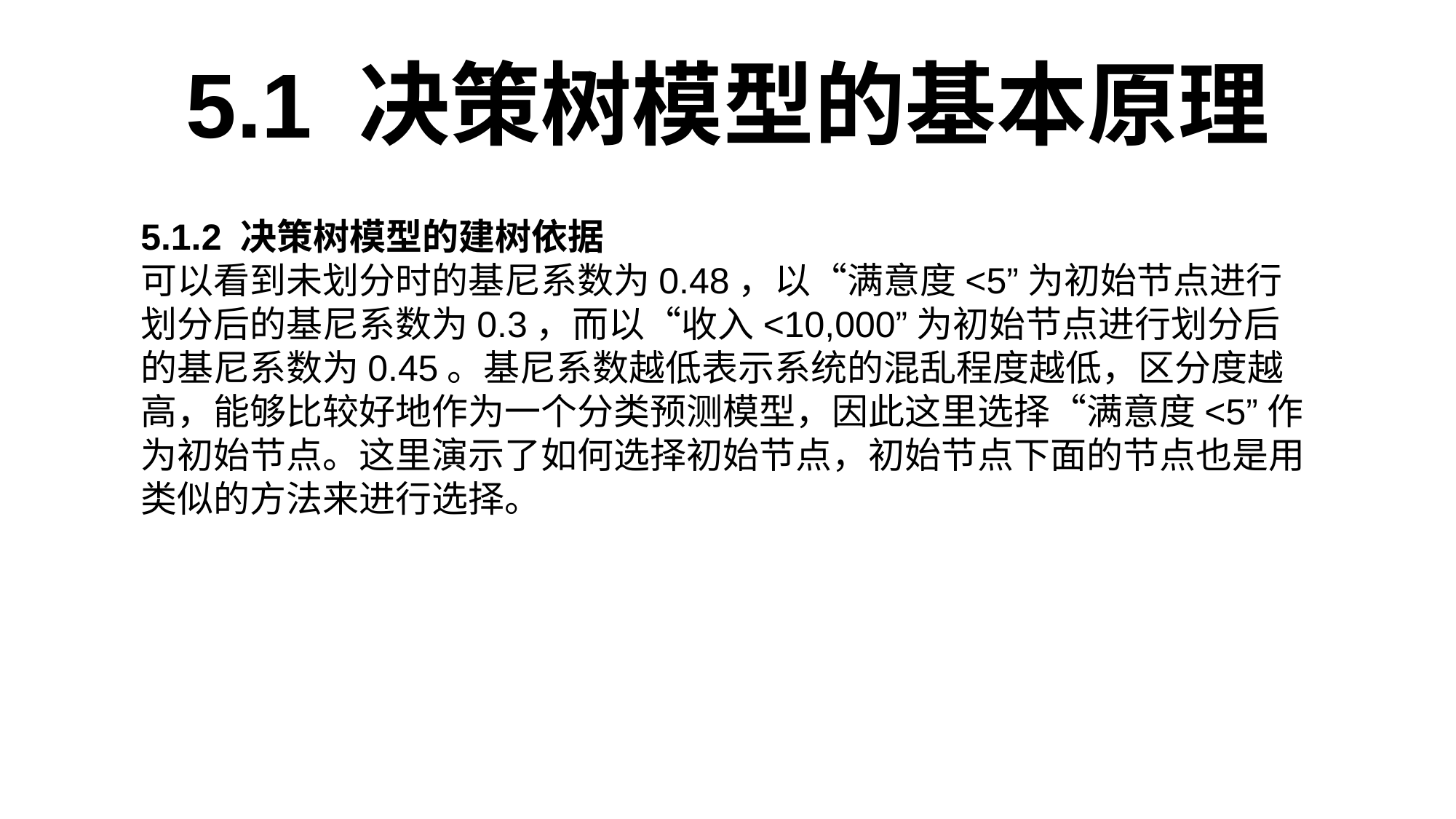

5.1 决策树模型的基本原理
5.1.2 决策树模型的建树依据
可以看到未划分时的基尼系数为0.48，以“满意度<5”为初始节点进行划分后的基尼系数为0.3，而以“收入<10,000”为初始节点进行划分后的基尼系数为0.45。基尼系数越低表示系统的混乱程度越低，区分度越高，能够比较好地作为一个分类预测模型，因此这里选择“满意度<5”作为初始节点。这里演示了如何选择初始节点，初始节点下面的节点也是用类似的方法来进行选择。